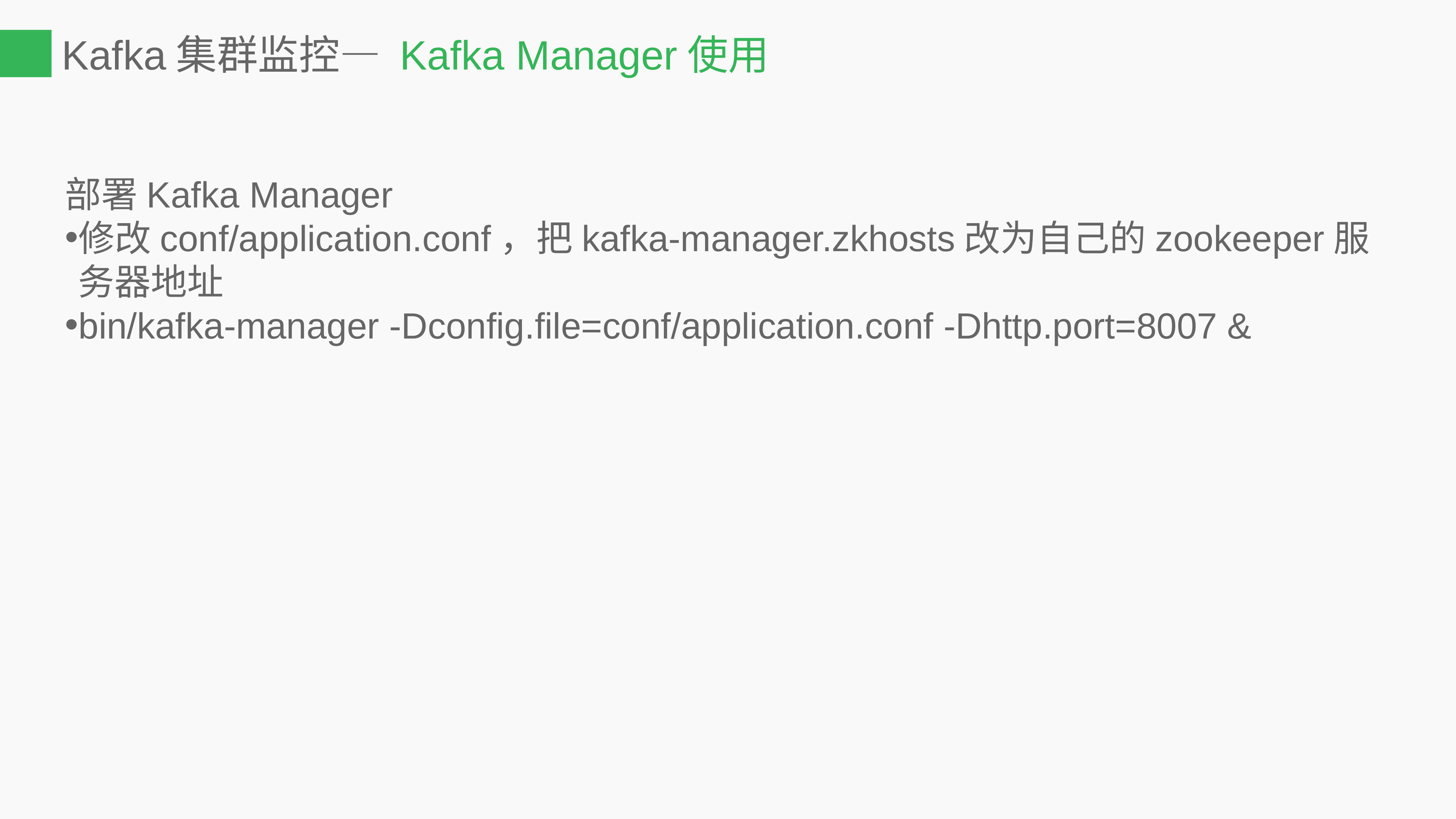

Kafka集群监控— Kafka Manager使用
部署Kafka Manager
修改conf/application.conf，把kafka-manager.zkhosts改为自己的zookeeper服务器地址
bin/kafka-manager -Dconfig.file=conf/application.conf -Dhttp.port=8007 &